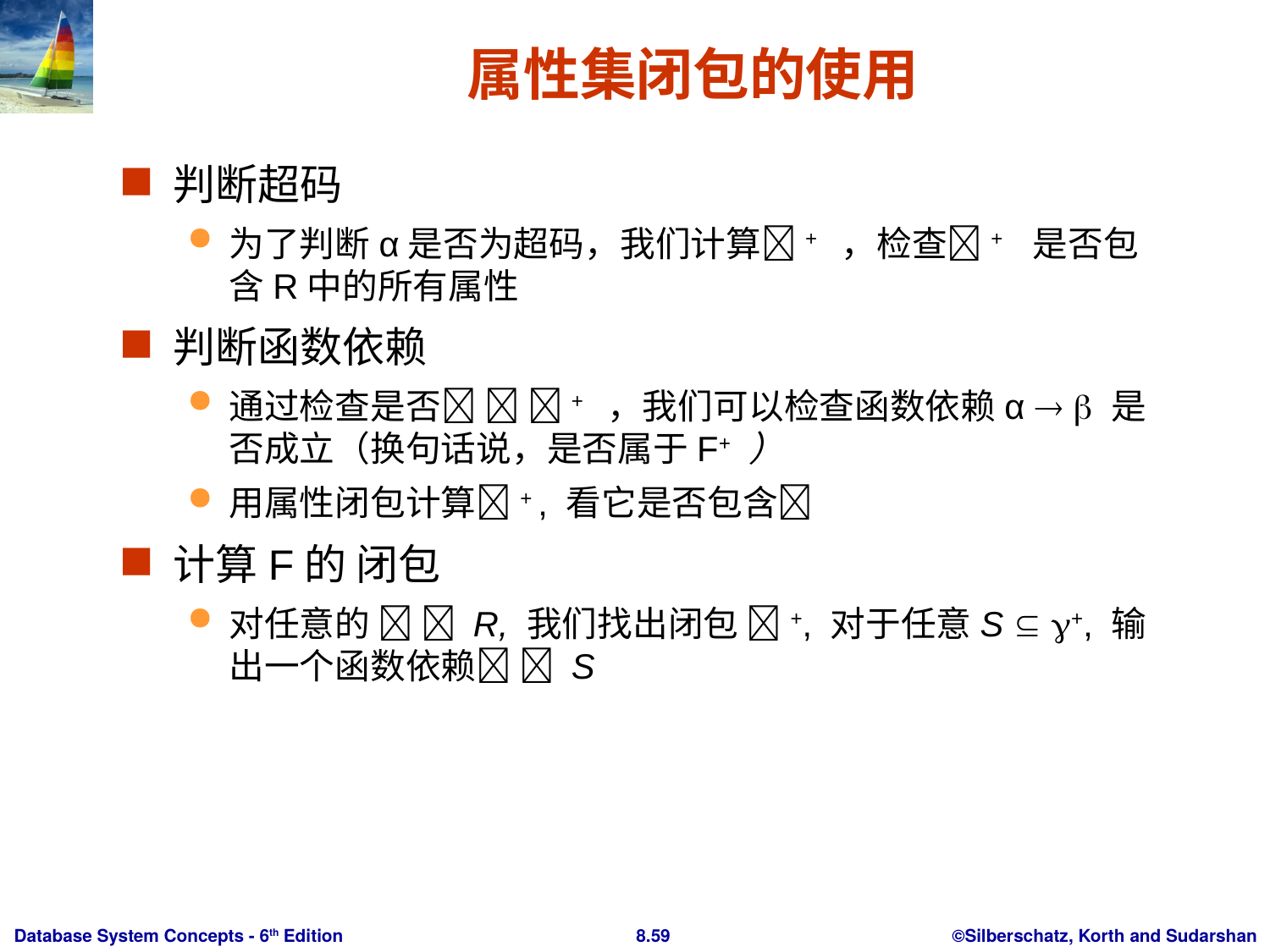

判断超码
为了判断α是否为超码，我们计算α+  ，检查α+   是否包含R中的所有属性
判断函数依赖
通过检查是否β ⊆ α+  ，我们可以检查函数依赖α → β 是否成立（换句话说，是否属于F+ ）
用属性闭包计算α+ , 看它是否包含β
计算F的 闭包
对任意的 γ ⊆ R, 我们找出闭包 γ+, 对于任意S ⊆ γ+, 输出一个函数依赖γ → S
# 属性集闭包的使用